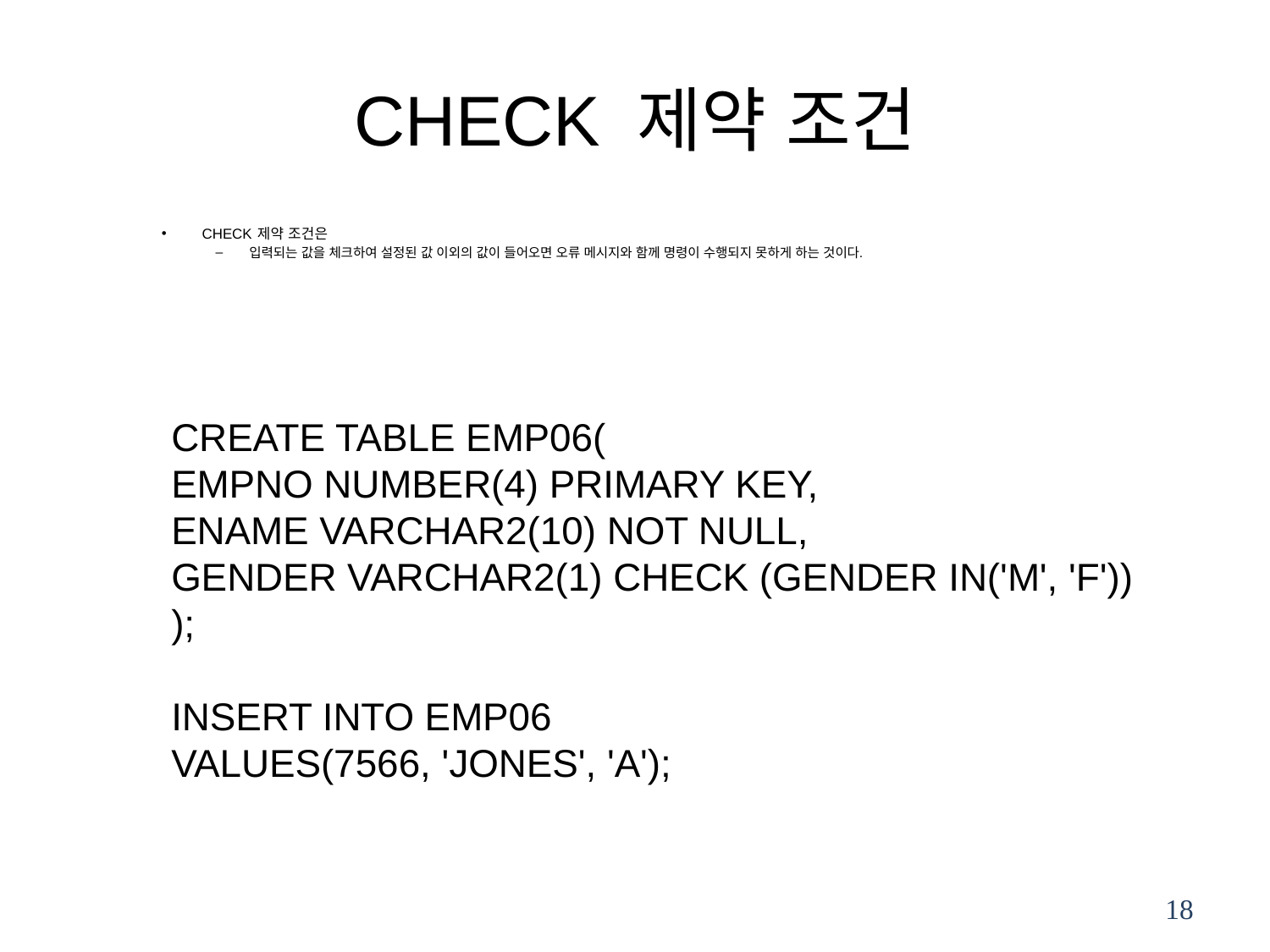

# CHECK 제약 조건
CHECK 제약 조건은
입력되는 값을 체크하여 설정된 값 이외의 값이 들어오면 오류 메시지와 함께 명령이 수행되지 못하게 하는 것이다.

CREATE TABLE EMP06(
EMPNO NUMBER(4) PRIMARY KEY,
ENAME VARCHAR2(10) NOT NULL,
GENDER VARCHAR2(1) CHECK (GENDER IN('M', 'F'))
);

INSERT INTO EMP06
VALUES(7566, 'JONES', 'A');

18